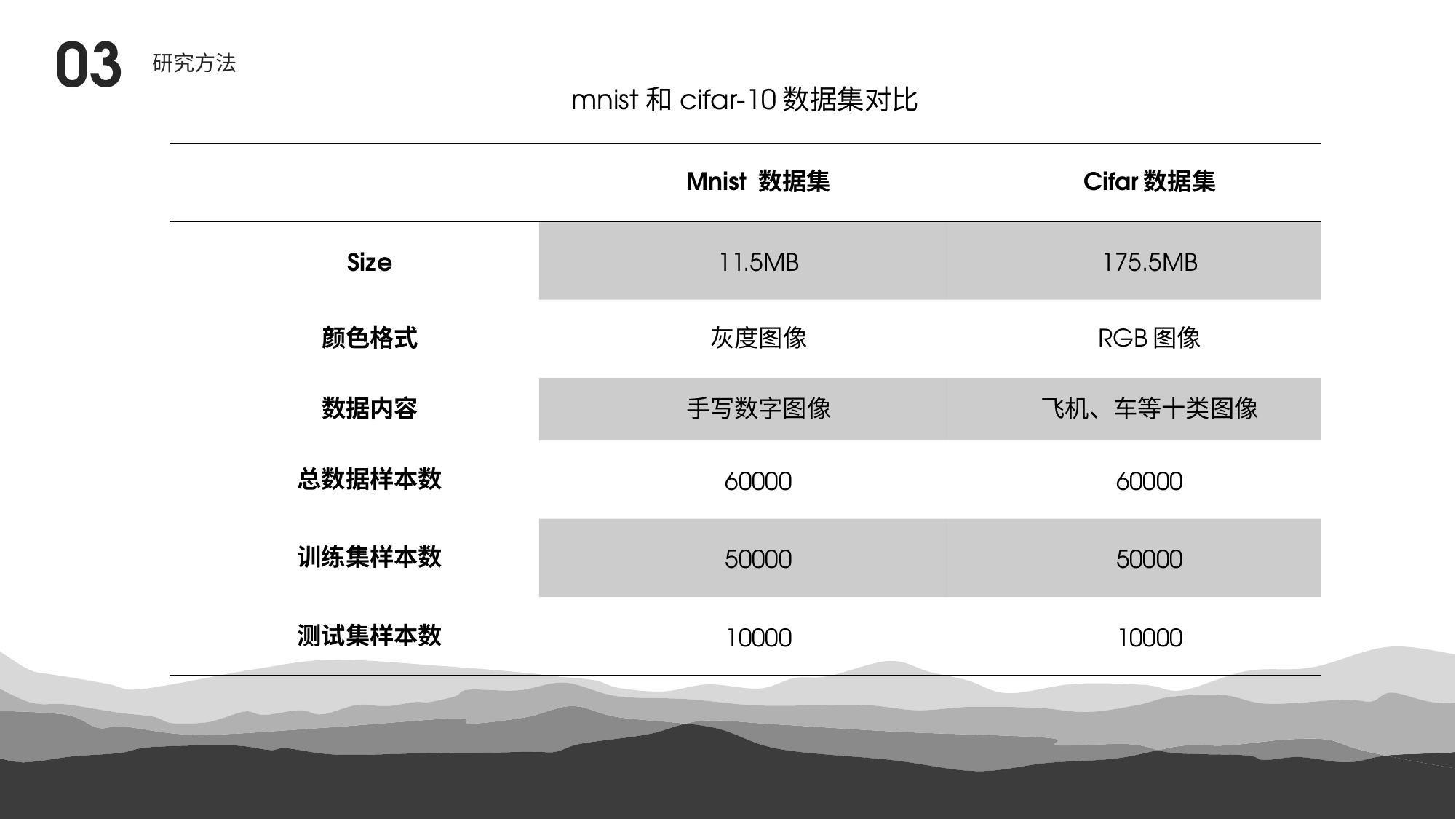

03
研究方法
mnist和cifar-10数据集对比
|  | Mnist 数据集 | Cifar数据集 |
| --- | --- | --- |
| Size | 11.5MB | 175.5MB |
| 颜色格式 | 灰度图像 | RGB图像 |
| 数据内容 | 手写数字图像 | 飞机、车等十类图像 |
| 总数据样本数 | 60000 | 60000 |
| 训练集样本数 | 50000 | 50000 |
| 测试集样本数 | 10000 | 10000 |